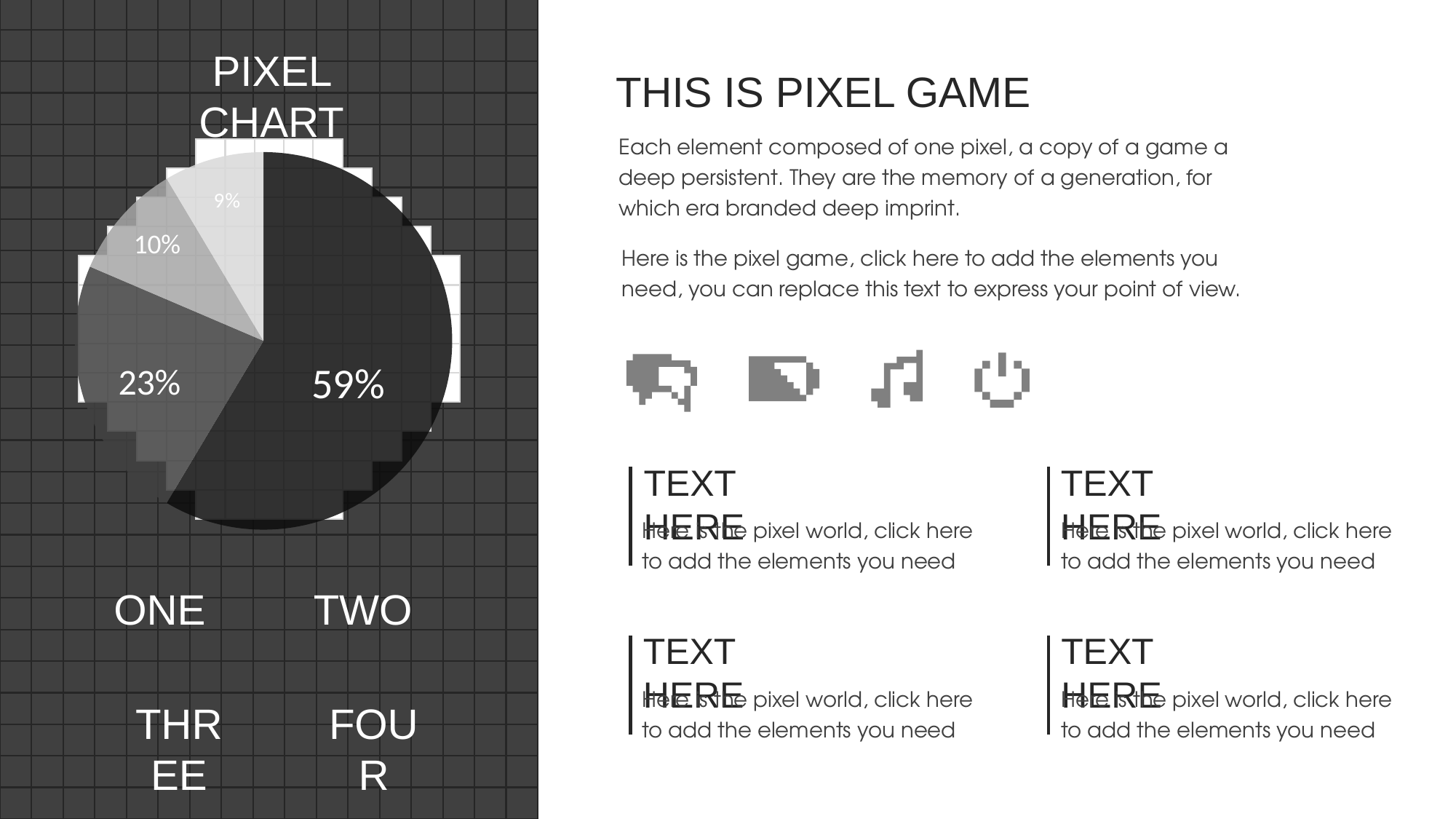

PIXEL CHART
THIS IS PIXEL GAME

### Chart

| Category | 销售额 |
|---|---|
| 第一季度 | 8.2 |
| 第二季度 | 3.2 |
| 第三季度 | 1.4 |
| 第四季度 | 1.2 |
Each element composed of one pixel, a copy of a game a deep persistent. They are the memory of a generation, for which era branded deep imprint.

Here is the pixel game, click here to add the elements you need, you can replace this text to express your point of view.

TEXT HERE
TEXT HERE
Here is the pixel world, click here to add the elements you need
Here is the pixel world, click here to add the elements you need
ONE
TWO
TEXT HERE
TEXT HERE
Here is the pixel world, click here to add the elements you need
Here is the pixel world, click here to add the elements you need
THREE
FOUR